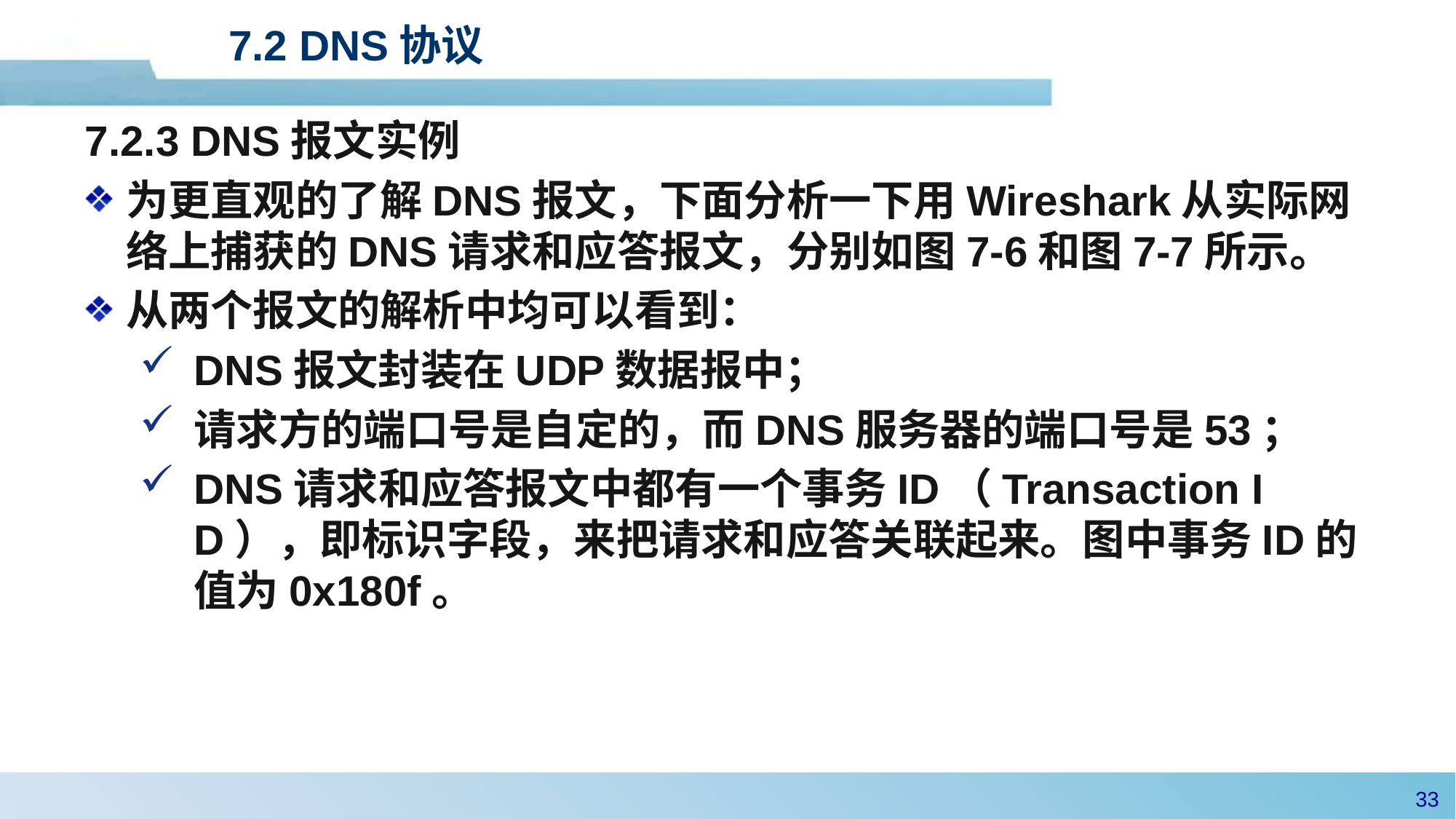

#
7.2 DNS协议
7.2.3 DNS报文实例
为更直观的了解DNS报文，下面分析一下用Wireshark从实际网络上捕获的DNS请求和应答报文，分别如图7-6和图7-7所示。
从两个报文的解析中均可以看到：
DNS报文封装在UDP数据报中；
请求方的端口号是自定的，而DNS服务器的端口号是53；
DNS请求和应答报文中都有一个事务ID（Transaction ID），即标识字段，来把请求和应答关联起来。图中事务ID的值为0x180f。
33